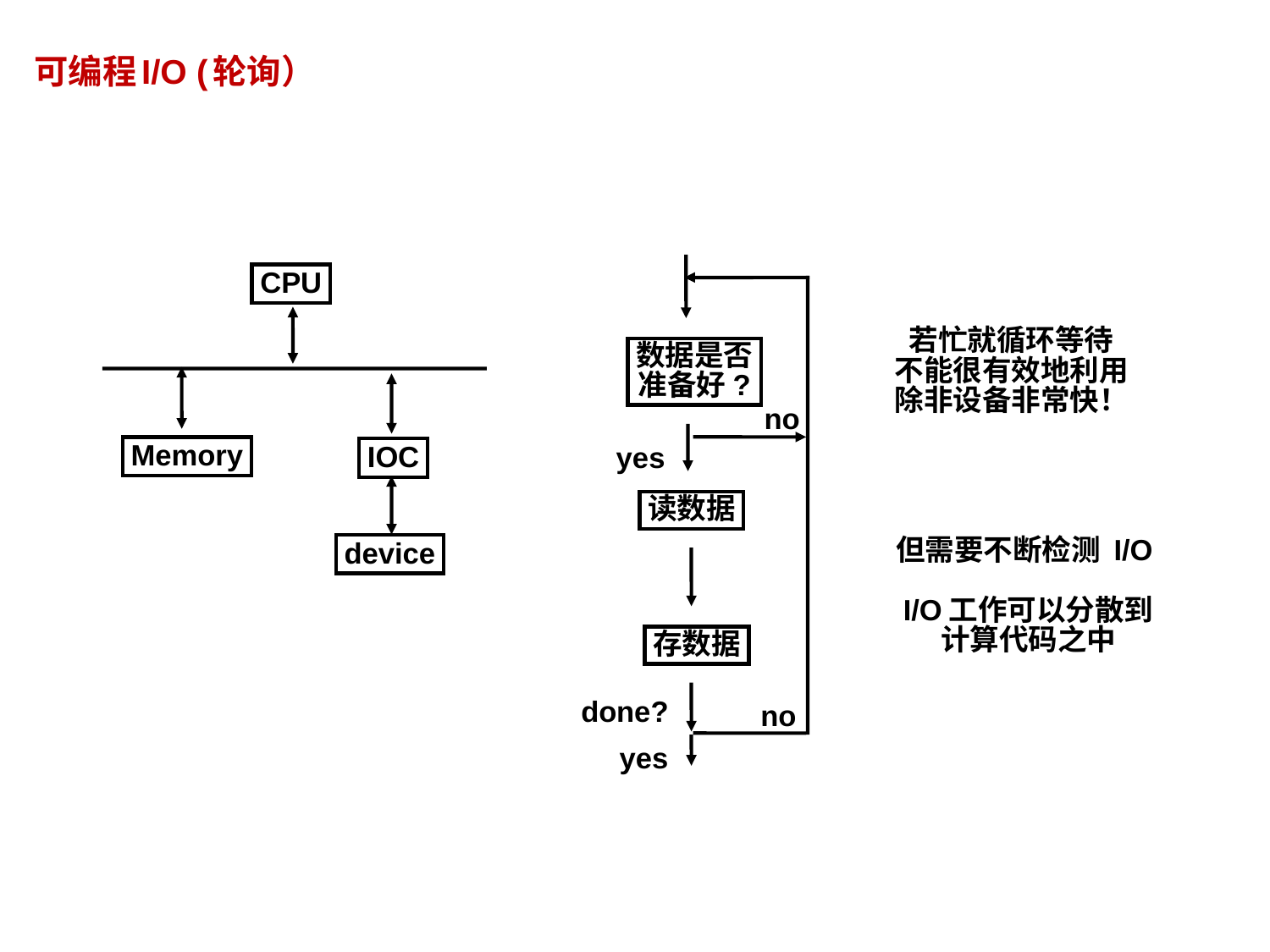

# 可编程I/O (轮询）

CPU

若忙就循环等待
不能很有效地利用
除非设备非常快！
数据是否
准备好?

no

Memory

IOC
yes

读数据
但需要不断检测 I/O

I/O工作可以分散到
计算代码之中
device

存数据

done?
no

yes